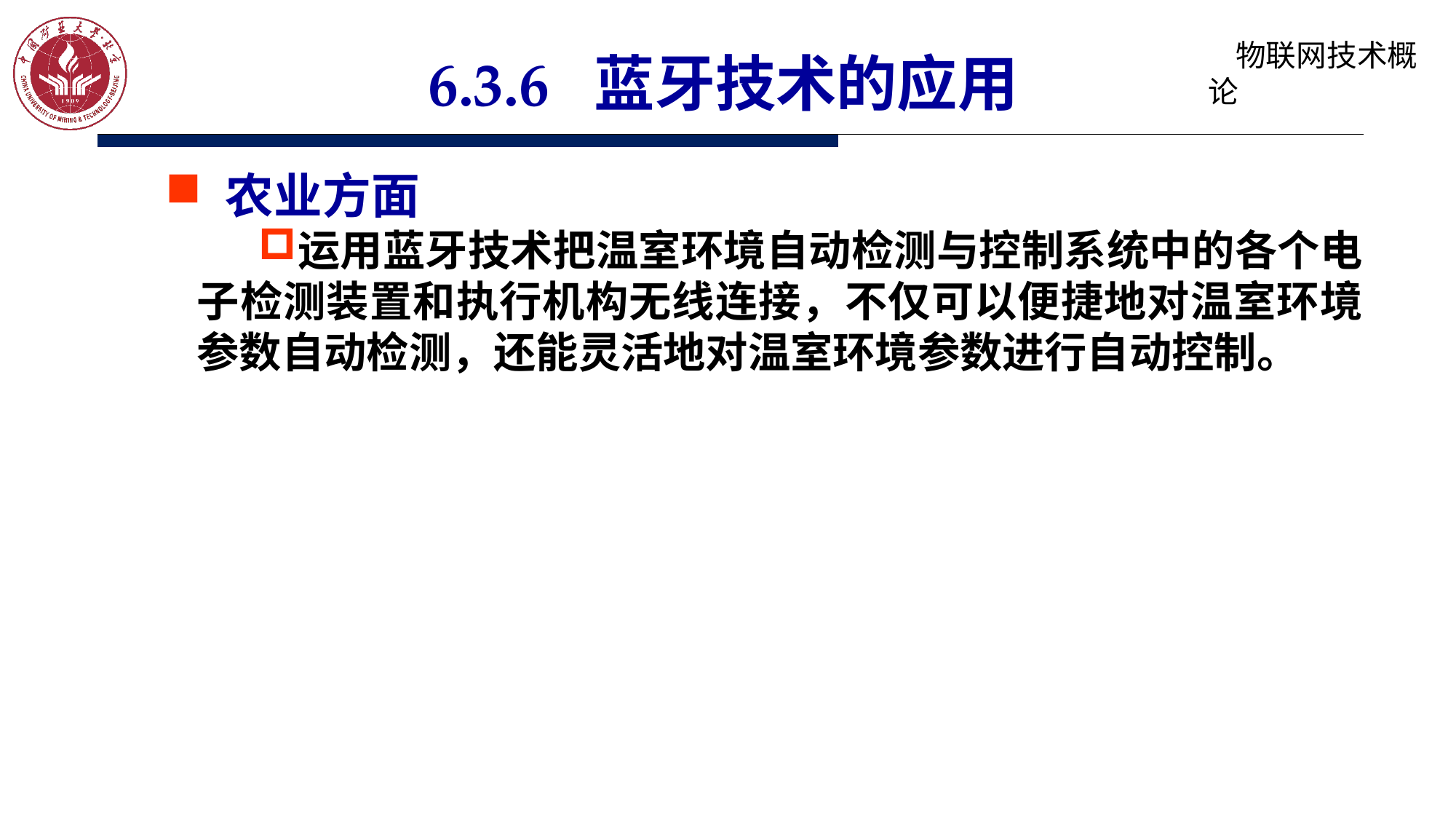

# 6.3.6  蓝牙技术的应用
 农业方面
运用蓝牙技术把温室环境自动检测与控制系统中的各个电子检测装置和执行机构无线连接，不仅可以便捷地对温室环境参数自动检测，还能灵活地对温室环境参数进行自动控制。